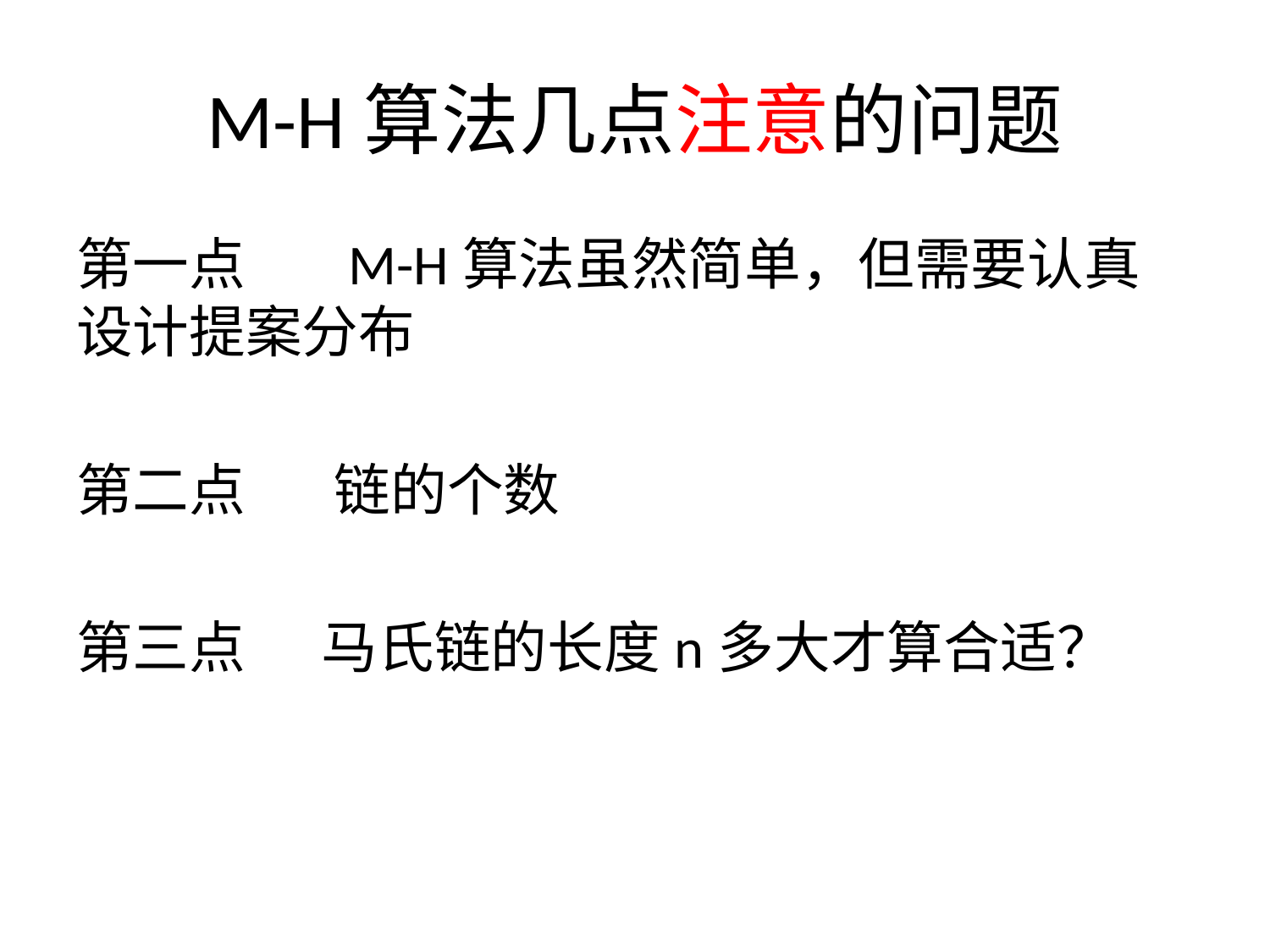

# M-H算法几点注意的问题
第一点       M-H算法虽然简单，但需要认真设计提案分布

第二点       链的个数

第三点      马氏链的长度n多大才算合适？